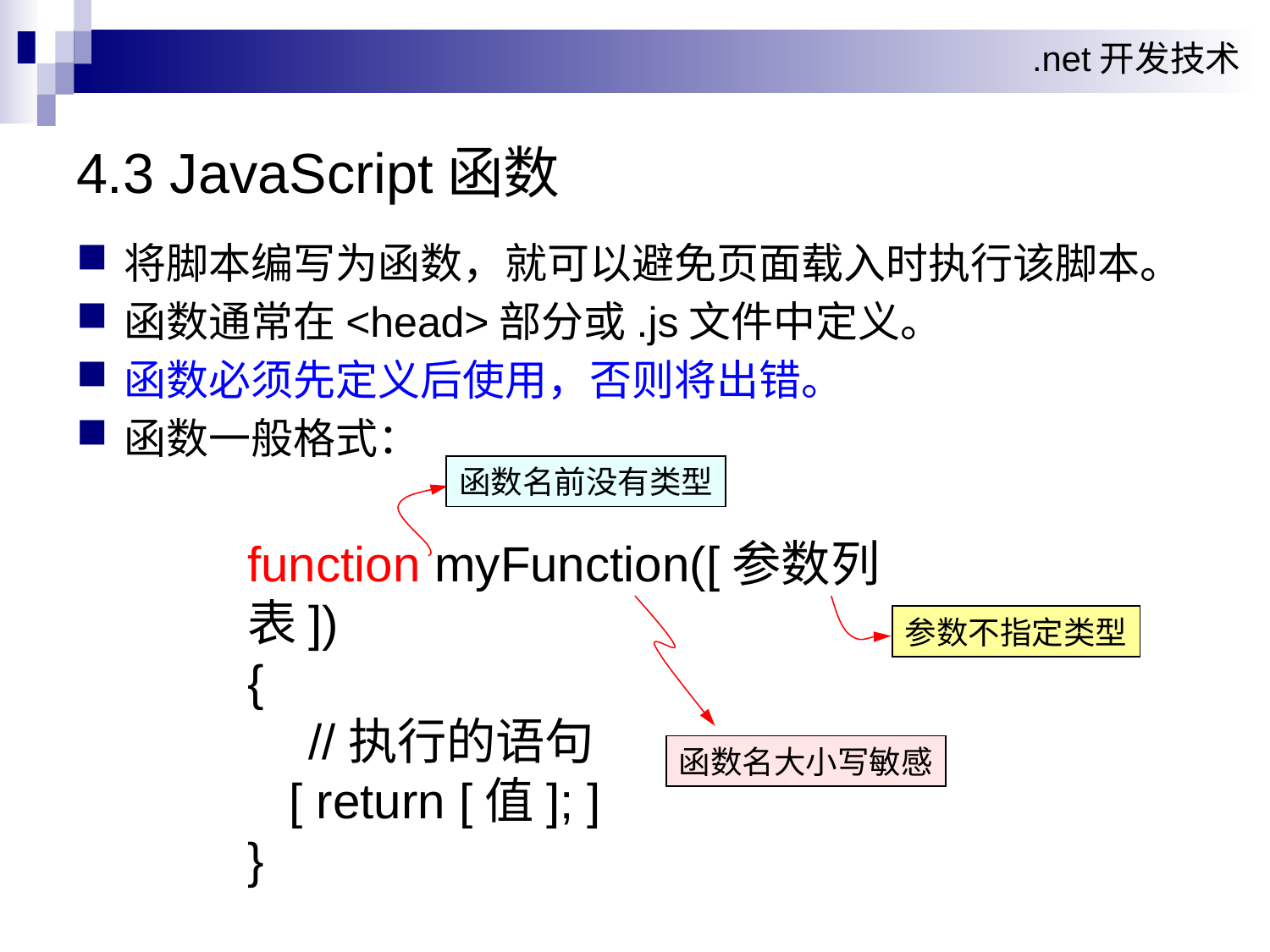

4.3 JavaScript函数
将脚本编写为函数，就可以避免页面载入时执行该脚本。
函数通常在<head>部分或.js文件中定义。
函数必须先定义后使用，否则将出错。
函数一般格式：
函数名前没有类型

function myFunction([参数列表])
{
　//执行的语句
   [ return [值]; ]
}

参数不指定类型
函数名大小写敏感